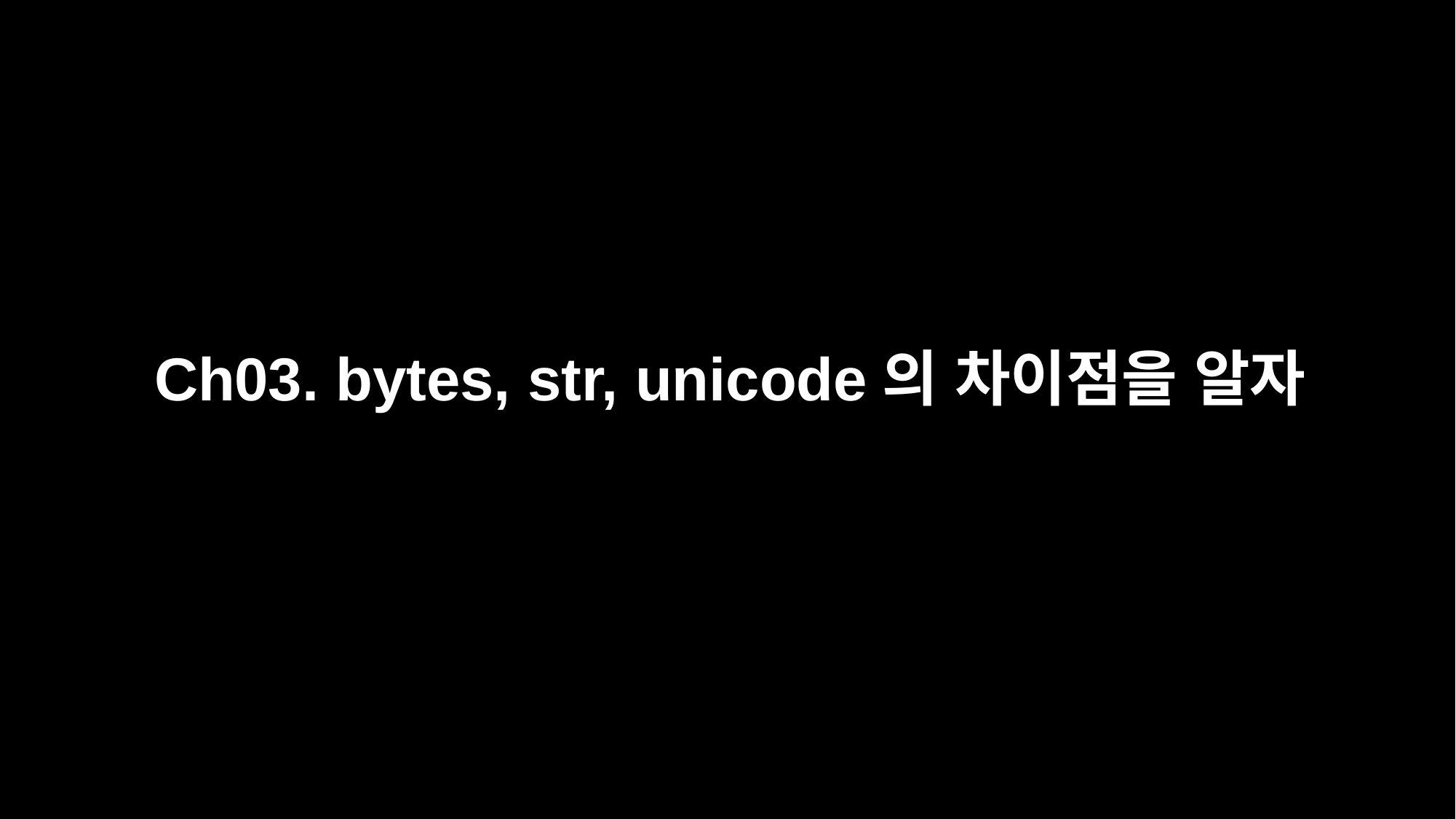

# Ch03. bytes, str, unicode의 차이점을 알자